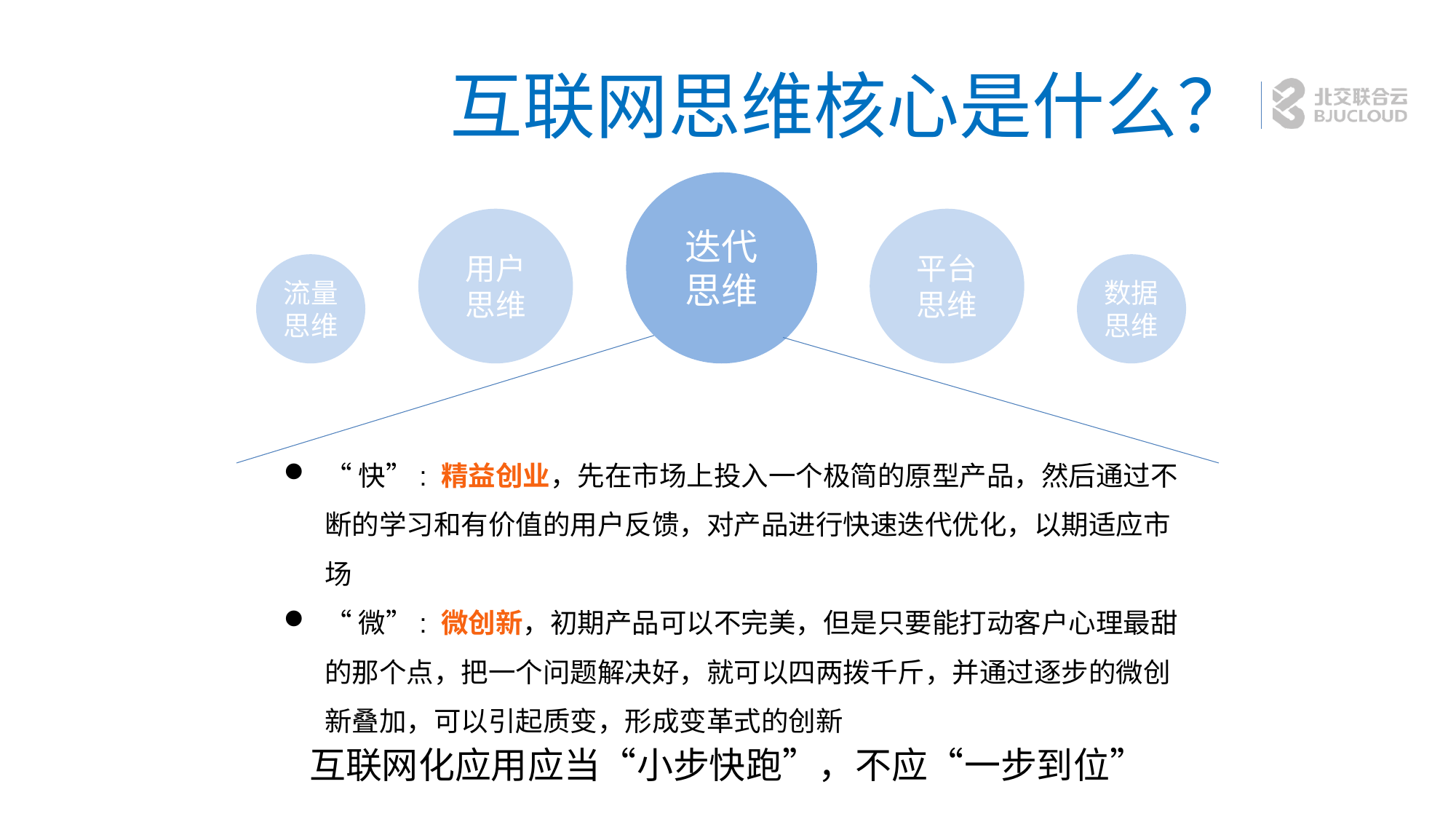

# 互联网思维核心是什么？
迭代
思维
用户
思维
平台思维
流量思维
数据思维
“快”: 精益创业，先在市场上投入一个极简的原型产品，然后通过不断的学习和有价值的用户反馈，对产品进行快速迭代优化，以期适应市场
“微”: 微创新，初期产品可以不完美，但是只要能打动客户心理最甜的那个点，把一个问题解决好，就可以四两拨千斤，并通过逐步的微创新叠加，可以引起质变，形成变革式的创新

互联网化应用应当“小步快跑”，不应“一步到位”